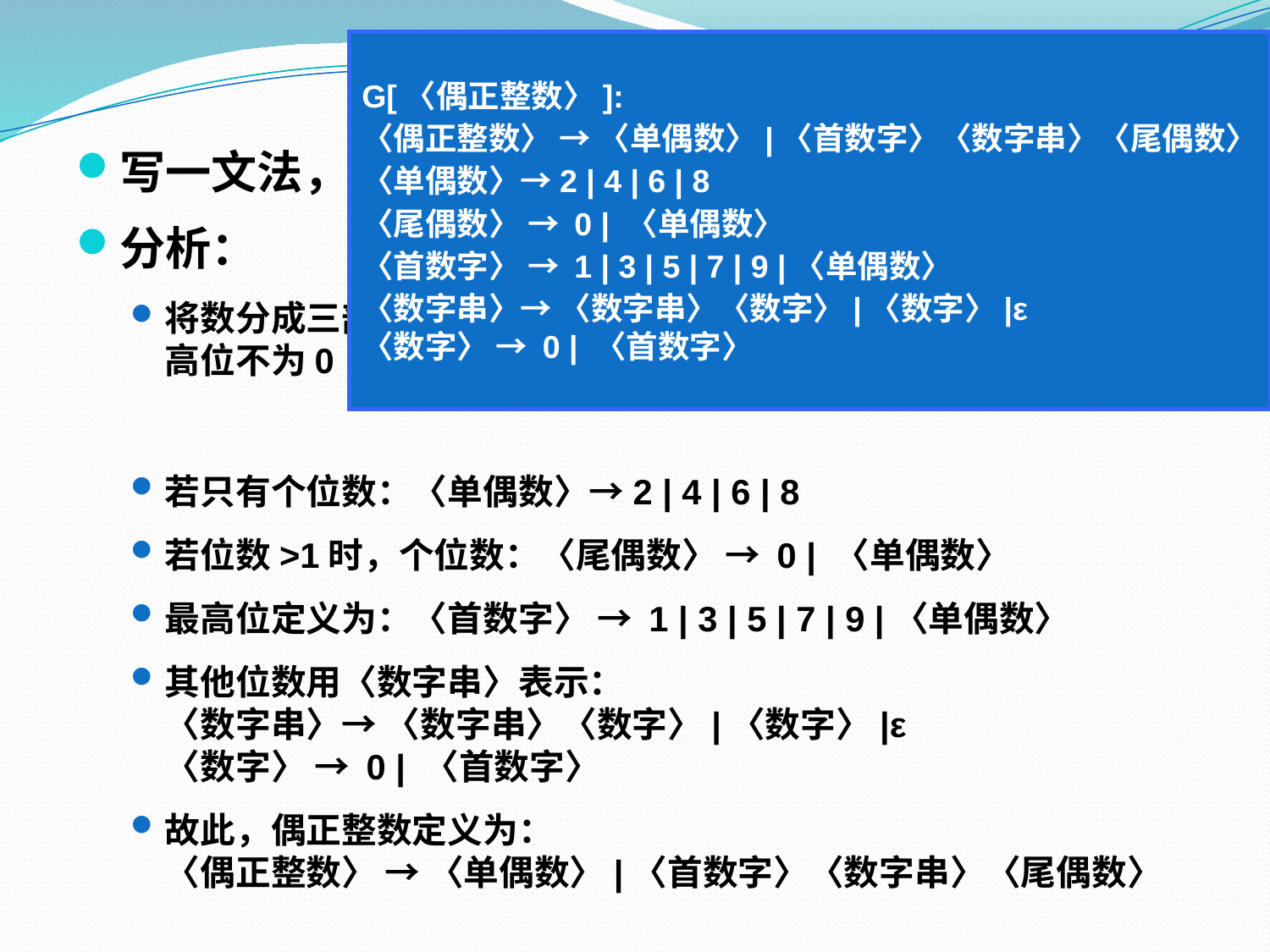

G[〈偶正整数〉]:
〈偶正整数〉 → 〈单偶数〉|〈首数字〉〈数字串〉〈尾偶数〉
〈单偶数〉→2 | 4 | 6 | 8
〈尾偶数〉 → 0 | 〈单偶数〉
〈首数字〉 → 1 | 3 | 5 | 7 | 9 |〈单偶数〉
〈数字串〉→ 〈数字串〉〈数字〉|〈数字〉|ε
〈数字〉 → 0 | 〈首数字〉
写一文法，使其语言是偶正整数的集合
分析：
将数分成三部分，最高位、个位数和其它位数。个位数为偶数，最高位不为0，其它位数为任意数

若只有个位数：〈单偶数〉→2 | 4 | 6 | 8
若位数>1时，个位数：〈尾偶数〉 → 0 | 〈单偶数〉
最高位定义为：〈首数字〉 → 1 | 3 | 5 | 7 | 9 |〈单偶数〉
其他位数用〈数字串〉表示：
〈数字串〉→ 〈数字串〉〈数字〉|〈数字〉|ε
〈数字〉 → 0 | 〈首数字〉
故此，偶正整数定义为：
〈偶正整数〉 → 〈单偶数〉|〈首数字〉〈数字串〉〈尾偶数〉